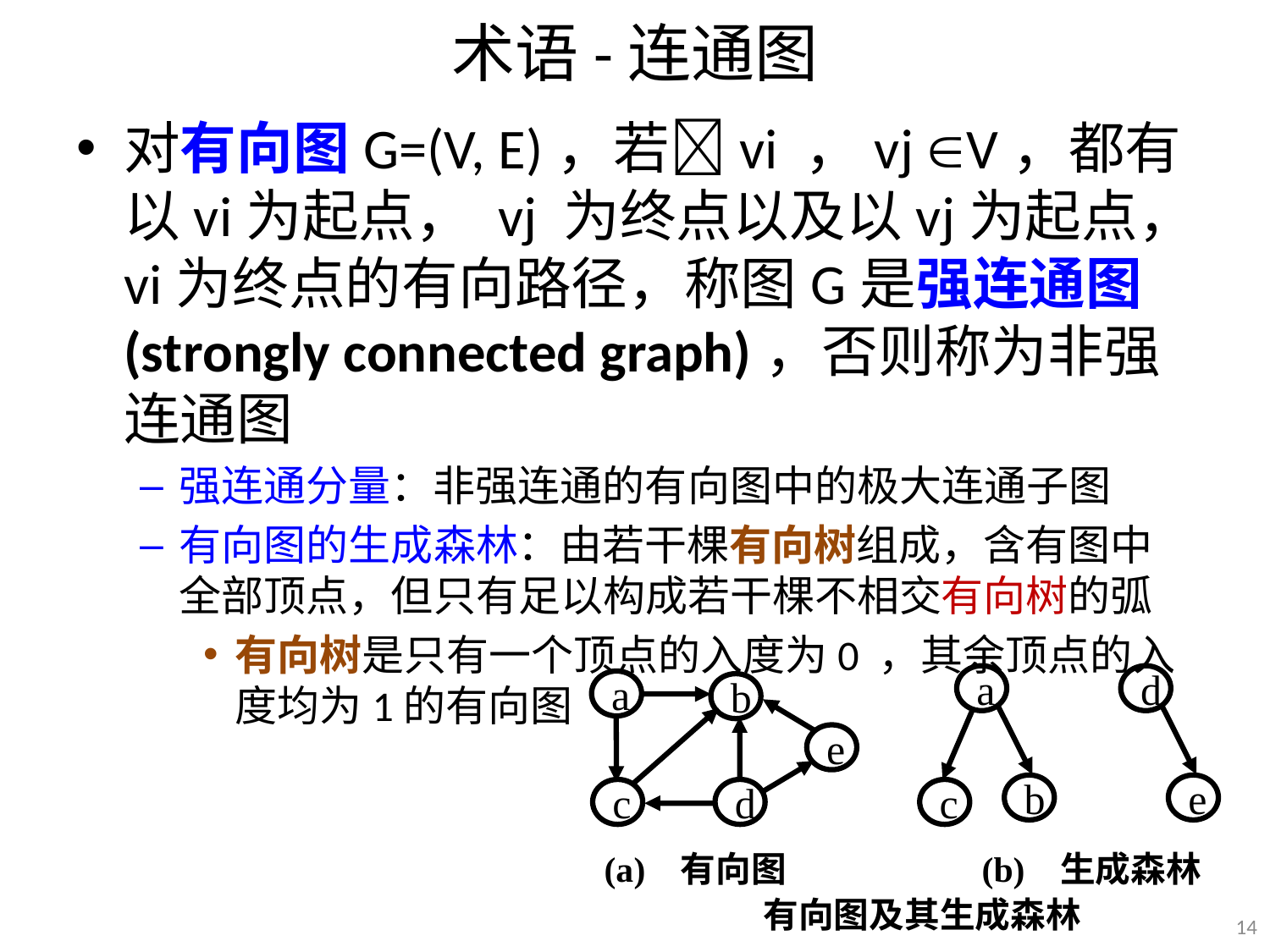

# 术语-连通图
对有向图G=(V, E)，若∀vi ，vj ∈V，都有以vi为起点， vj 为终点以及以vj为起点，vi为终点的有向路径，称图G是强连通图 (strongly connected graph)，否则称为非强连通图
强连通分量：非强连通的有向图中的极大连通子图
有向图的生成森林：由若干棵有向树组成，含有图中全部顶点，但只有足以构成若干棵不相交有向树的弧
有向树是只有一个顶点的入度为0 ，其余顶点的入度均为1的有向图

a

b
c
d

e
a
b

e

c
d

(a)   有向图
(b)   生成森林
有向图及其生成森林
14